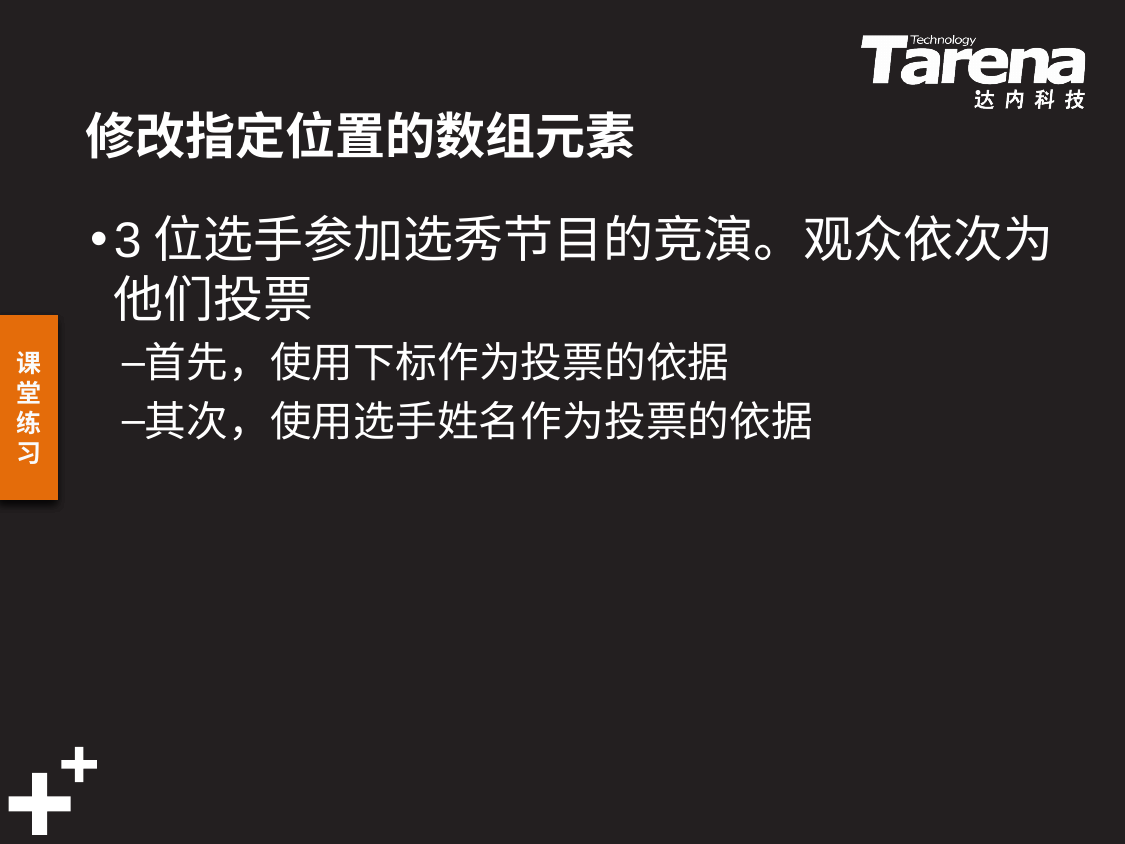

# 修改指定位置的数组元素
3位选手参加选秀节目的竞演。观众依次为他们投票
首先，使用下标作为投票的依据
其次，使用选手姓名作为投票的依据